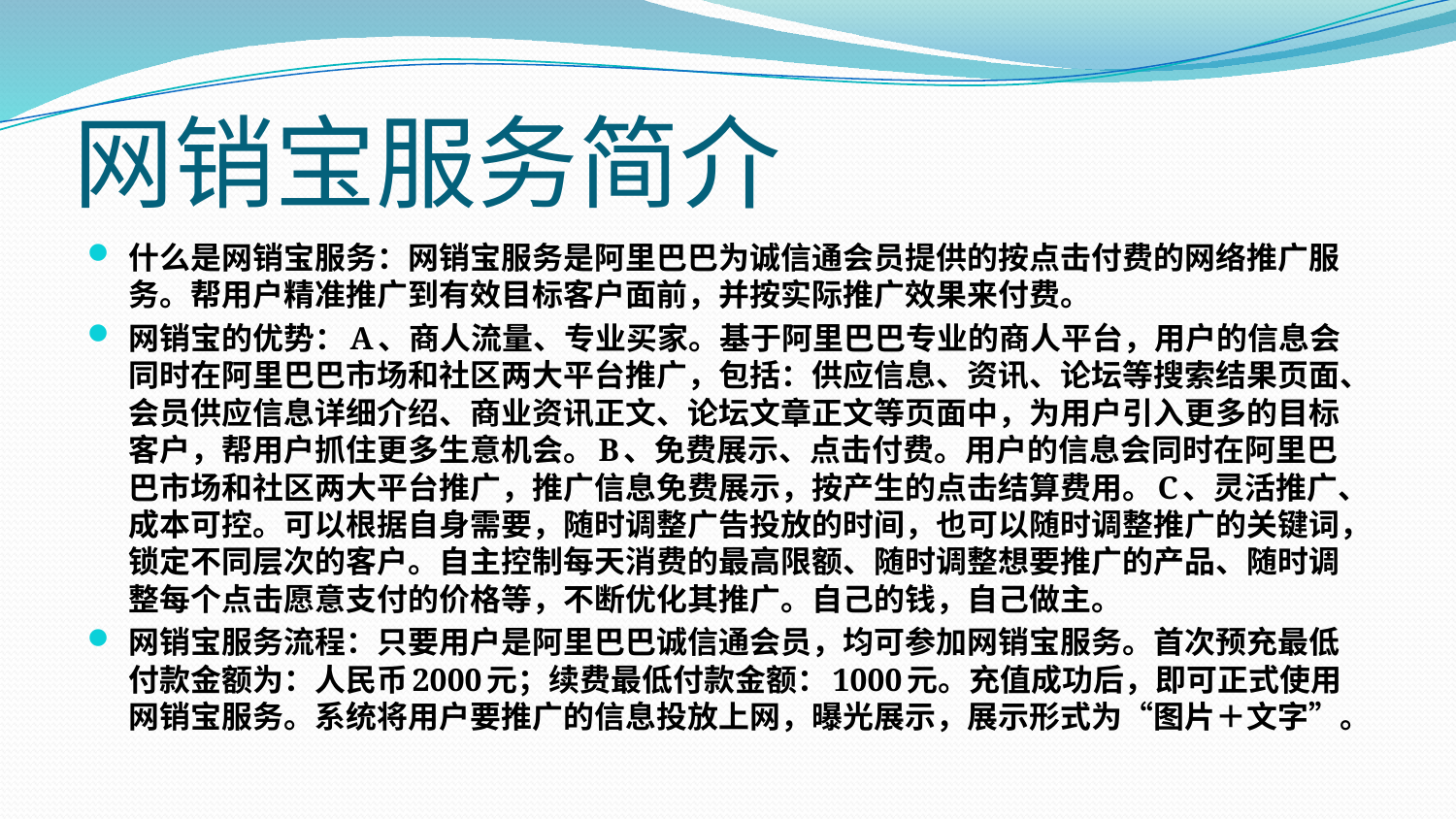

# 网销宝服务简介
什么是网销宝服务：网销宝服务是阿里巴巴为诚信通会员提供的按点击付费的网络推广服务。帮用户精准推广到有效目标客户面前，并按实际推广效果来付费。
网销宝的优势：A、商人流量、专业买家。基于阿里巴巴专业的商人平台，用户的信息会同时在阿里巴巴市场和社区两大平台推广，包括：供应信息、资讯、论坛等搜索结果页面、会员供应信息详细介绍、商业资讯正文、论坛文章正文等页面中，为用户引入更多的目标客户，帮用户抓住更多生意机会。B、免费展示、点击付费。用户的信息会同时在阿里巴巴市场和社区两大平台推广，推广信息免费展示，按产生的点击结算费用。C、灵活推广、成本可控。可以根据自身需要，随时调整广告投放的时间，也可以随时调整推广的关键词，锁定不同层次的客户。自主控制每天消费的最高限额、随时调整想要推广的产品、随时调整每个点击愿意支付的价格等，不断优化其推广。自己的钱，自己做主。
网销宝服务流程：只要用户是阿里巴巴诚信通会员，均可参加网销宝服务。首次预充最低付款金额为：人民币2000元；续费最低付款金额：1000元。充值成功后，即可正式使用网销宝服务。系统将用户要推广的信息投放上网，曝光展示，展示形式为“图片＋文字”。